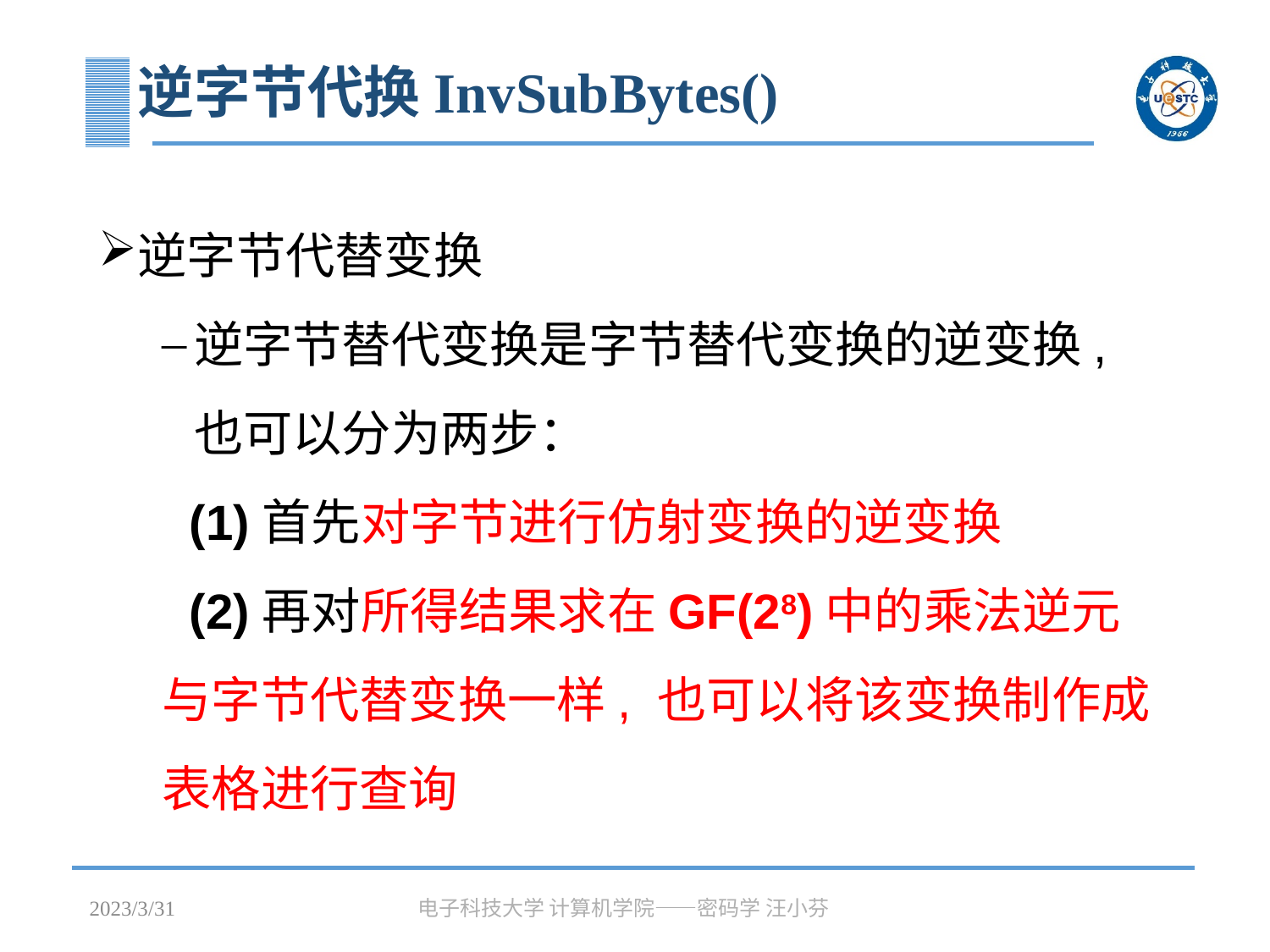

# 逆字节代换InvSubBytes()
逆字节代替变换
逆字节替代变换是字节替代变换的逆变换, 也可以分为两步：
  (1)首先对字节进行仿射变换的逆变换
  (2)再对所得结果求在GF(28)中的乘法逆元
与字节代替变换一样, 也可以将该变换制作成表格进行查询
2023/3/31
电子科技大学 计算机学院——密码学 汪小芬